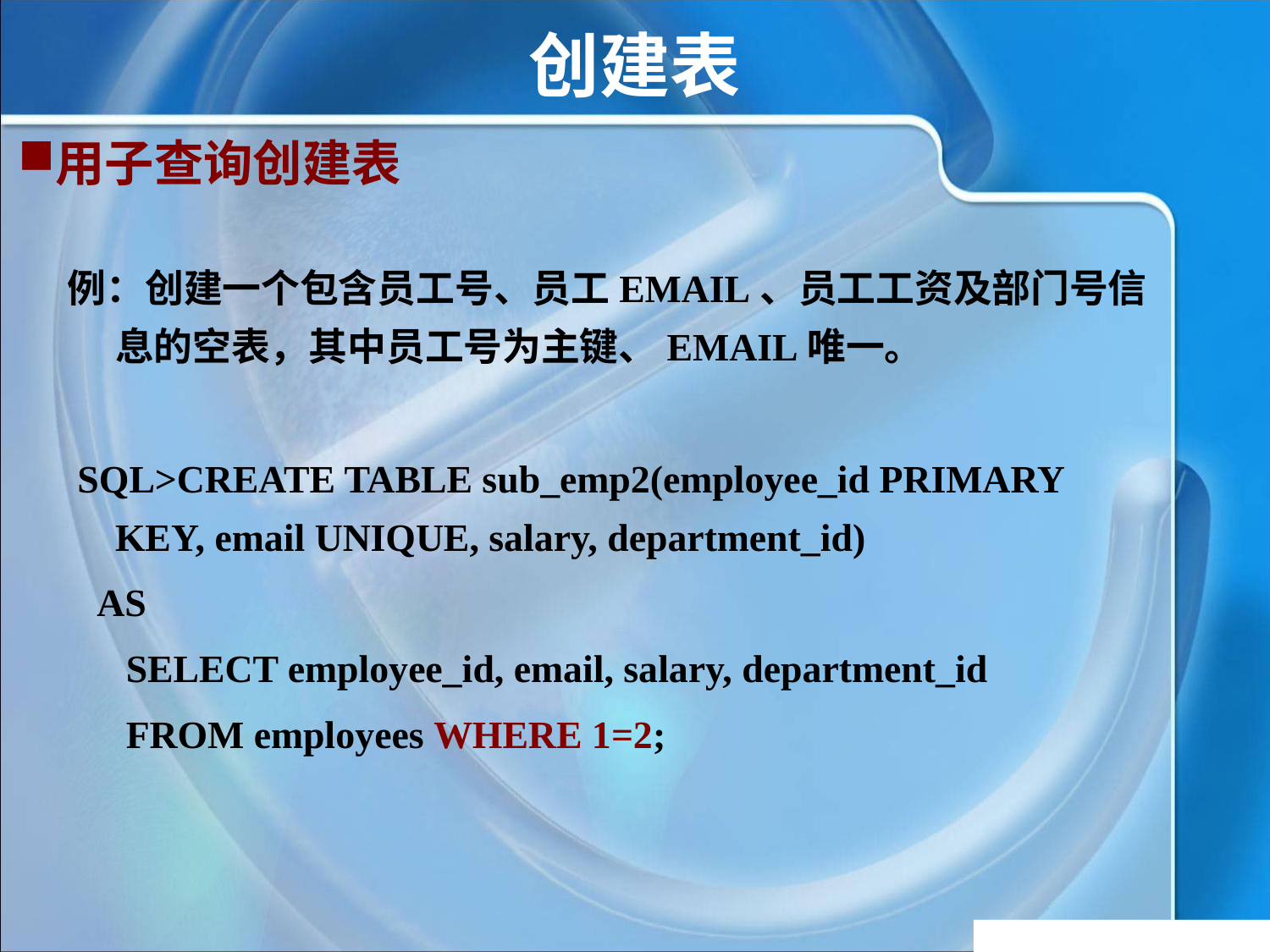

# 创建表
用子查询创建表
例：创建一个包含员工号、员工EMAIL、员工工资及部门号信息的空表，其中员工号为主键、EMAIL唯一。

 SQL>CREATE TABLE sub_emp2(employee_id PRIMARY  KEY, email UNIQUE, salary, department_id)
   AS
      SELECT employee_id, email, salary, department_id
      FROM employees WHERE 1=2;

47